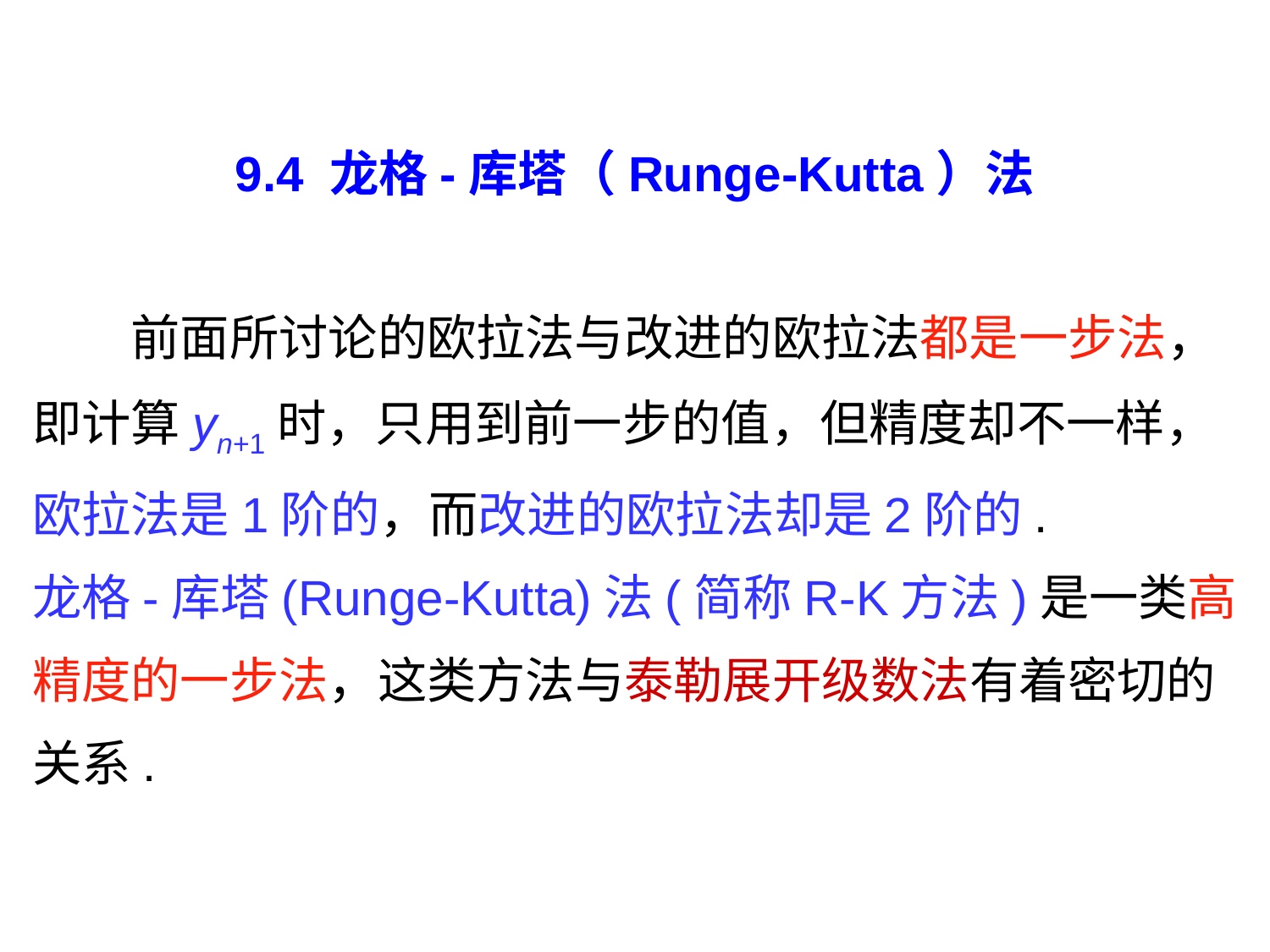

9.4 龙格-库塔（Runge-Kutta）法
　　前面所讨论的欧拉法与改进的欧拉法都是一步法，即计算yn+1时，只用到前一步的值，但精度却不一样，欧拉法是1阶的，而改进的欧拉法却是2阶的.
龙格-库塔(Runge-Kutta)法(简称R-K方法)是一类高精度的一步法，这类方法与泰勒展开级数法有着密切的关系.